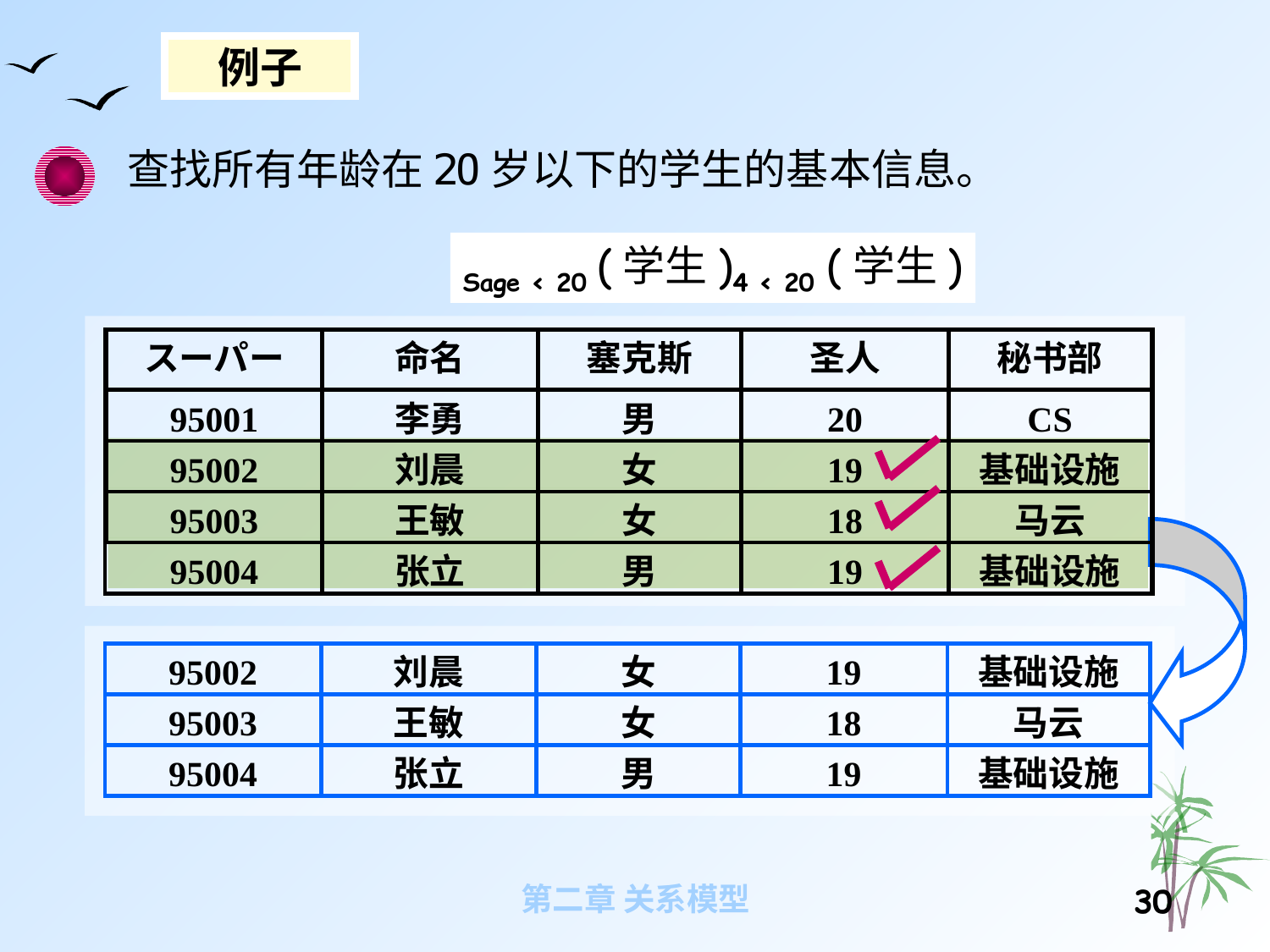

例子
查找所有年龄在20岁以下的学生的基本信息。

Sage < 20 (学生)4 < 20 (学生)

スーパー

命名

塞克斯

圣人

秘书部

95001

李勇

男

20

CS

95002

刘晨

女

19

基础设施

95003

王敏

女

18

马云

95004

张立

男

19

基础设施

95002

刘晨

女

19

基础设施

95003

王敏

女

18

马云

95004

张立

男

19

基础设施

第二章 关系模型
30